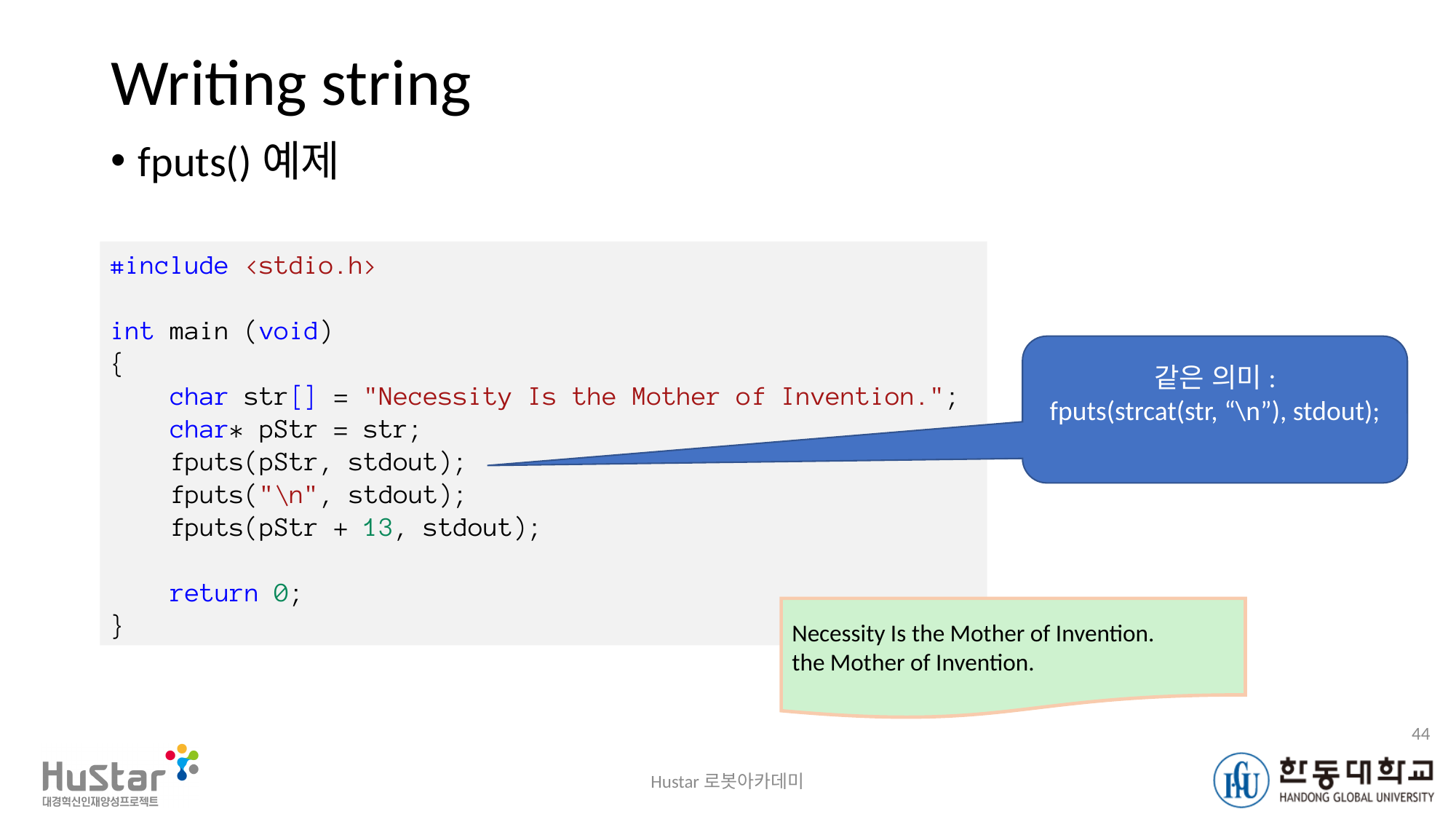

# Writing string
fputs()예제
#include <stdio.h>

int main (void)
{
    char str[] = "Necessity Is the Mother of Invention.";
    char* pStr = str;
    fputs(pStr, stdout);
    fputs("\n", stdout);
    fputs(pStr + 13, stdout);
    return 0;
}
같은 의미:
fputs(strcat(str, “\n”), stdout);

Necessity Is the Mother of Invention.
the Mother of Invention.
44
Hustar로봇아카데미